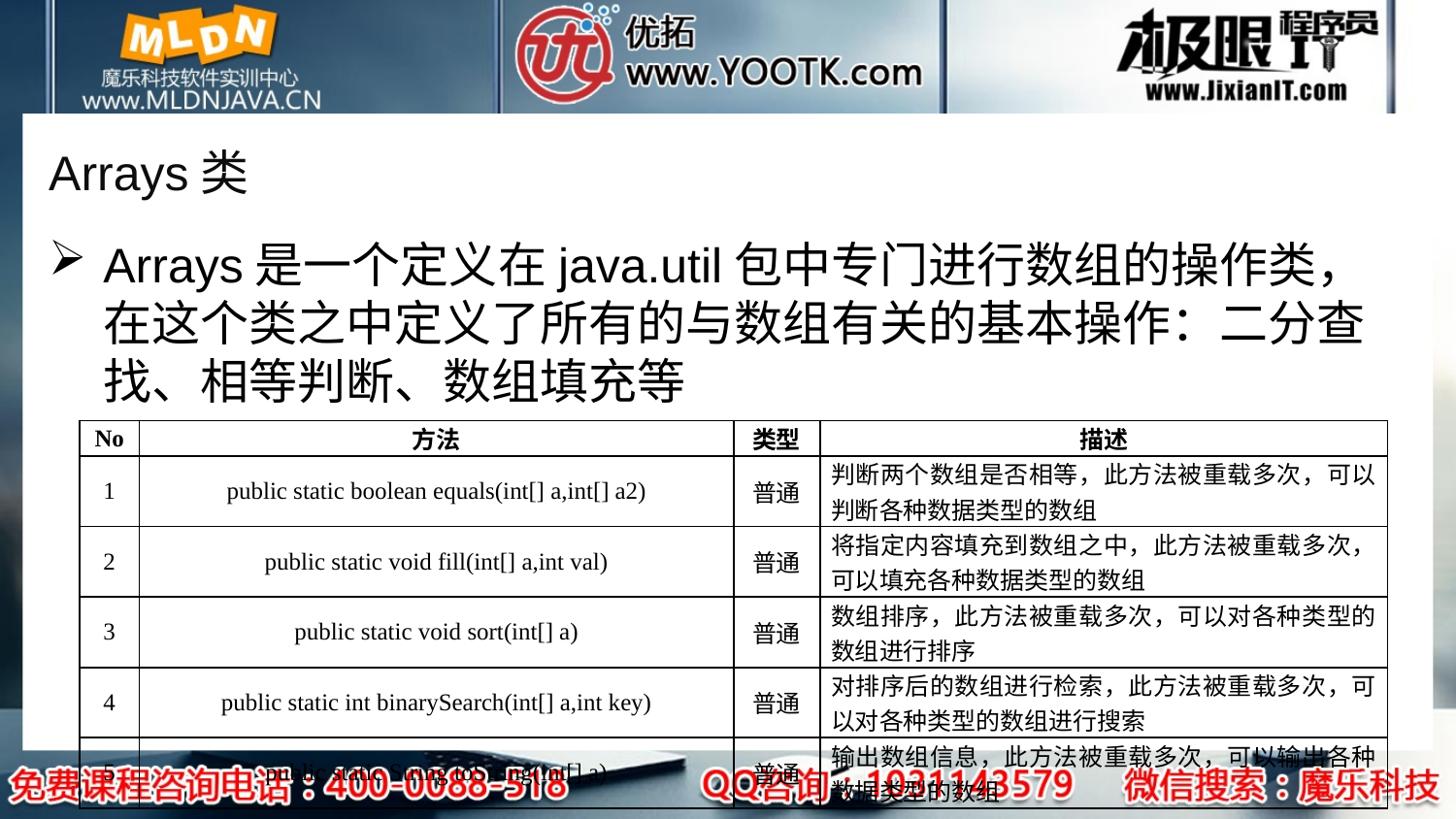

# Arrays类
Arrays是一个定义在java.util包中专门进行数组的操作类，在这个类之中定义了所有的与数组有关的基本操作：二分查找、相等判断、数组填充等
| No | 方法 | 类型 | 描述 |
| --- | --- | --- | --- |
| 1 | public static boolean equals(int[] a,int[] a2) | 普通 | 判断两个数组是否相等，此方法被重载多次，可以判断各种数据类型的数组 |
| 2 | public static void fill(int[] a,int val) | 普通 | 将指定内容填充到数组之中，此方法被重载多次，可以填充各种数据类型的数组 |
| 3 | public static void sort(int[] a) | 普通 | 数组排序，此方法被重载多次，可以对各种类型的数组进行排序 |
| 4 | public static int binarySearch(int[] a,int key) | 普通 | 对排序后的数组进行检索，此方法被重载多次，可以对各种类型的数组进行搜索 |
| 5 | public static String toString(int[] a) | 普通 | 输出数组信息，此方法被重载多次，可以输出各种数据类型的数组 |